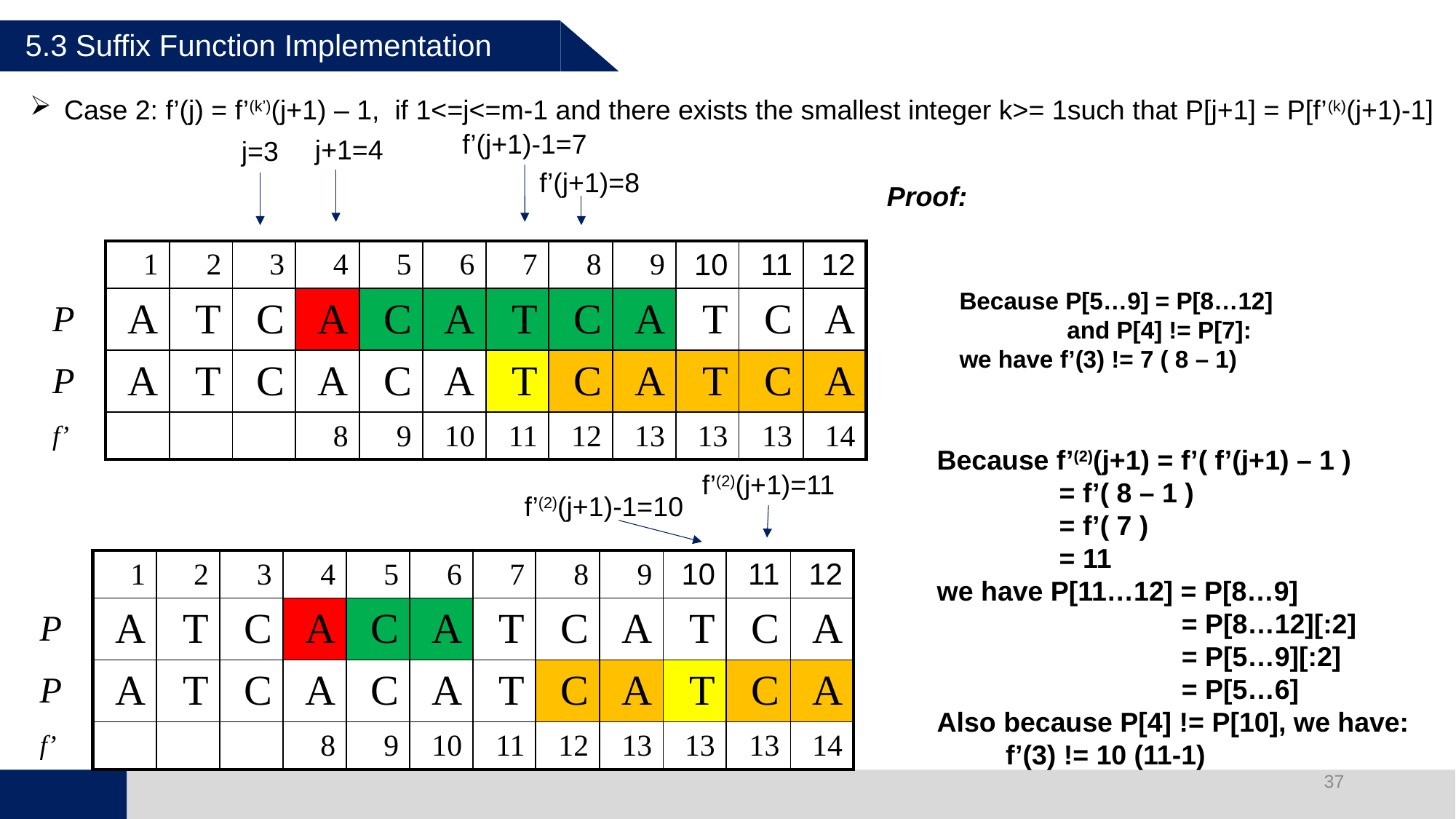

5.3 Suffix Function Implementation
Case 2: f’(j) = f’(k’)(j+1) – 1,  if 1<=j<=m-1 and there exists the smallest integer k>= 1such that P[j+1] = P[f’(k)(j+1)-1]
f’(j+1)-1=7
j+1=4
j=3
f’(j+1)=8
Proof:
输入您的文字
|  | 1 | 2 | 3 | 4 | 5 | 6 | 7 | 8 | 9 | 10 | 11 | 12 |
| --- | --- | --- | --- | --- | --- | --- | --- | --- | --- | --- | --- | --- |
| P | A | T | C | A | C | A | T | C | A | T | C | A |
| P | A | T | C | A | C | A | T | C | A | T | C | A |
| f’ |  |  |  | 8 | 9 | 10 | 11 | 12 | 13 | 13 | 13 | 14 |
Because P[5…9] = P[8…12]
                and P[4] != P[7]:
we have f’(3) != 7 ( 8 – 1)
Because f’(2)(j+1) = f’( f’(j+1) – 1 )
                = f’( 8 – 1 )
                = f’( 7 )
                = 11
we have P[11…12] = P[8…9]
                                = P[8…12][:2]
                                = P[5…9][:2]
                                = P[5…6]
Also because P[4] != P[10], we have:
         f’(3) != 10 (11-1)
f’(2)(j+1)=11
f’(2)(j+1)-1=10
输入您的文字
|  | 1 | 2 | 3 | 4 | 5 | 6 | 7 | 8 | 9 | 10 | 11 | 12 |
| --- | --- | --- | --- | --- | --- | --- | --- | --- | --- | --- | --- | --- |
| P | A | T | C | A | C | A | T | C | A | T | C | A |
| P | A | T | C | A | C | A | T | C | A | T | C | A |
| f’ |  |  |  | 8 | 9 | 10 | 11 | 12 | 13 | 13 | 13 | 14 |
37